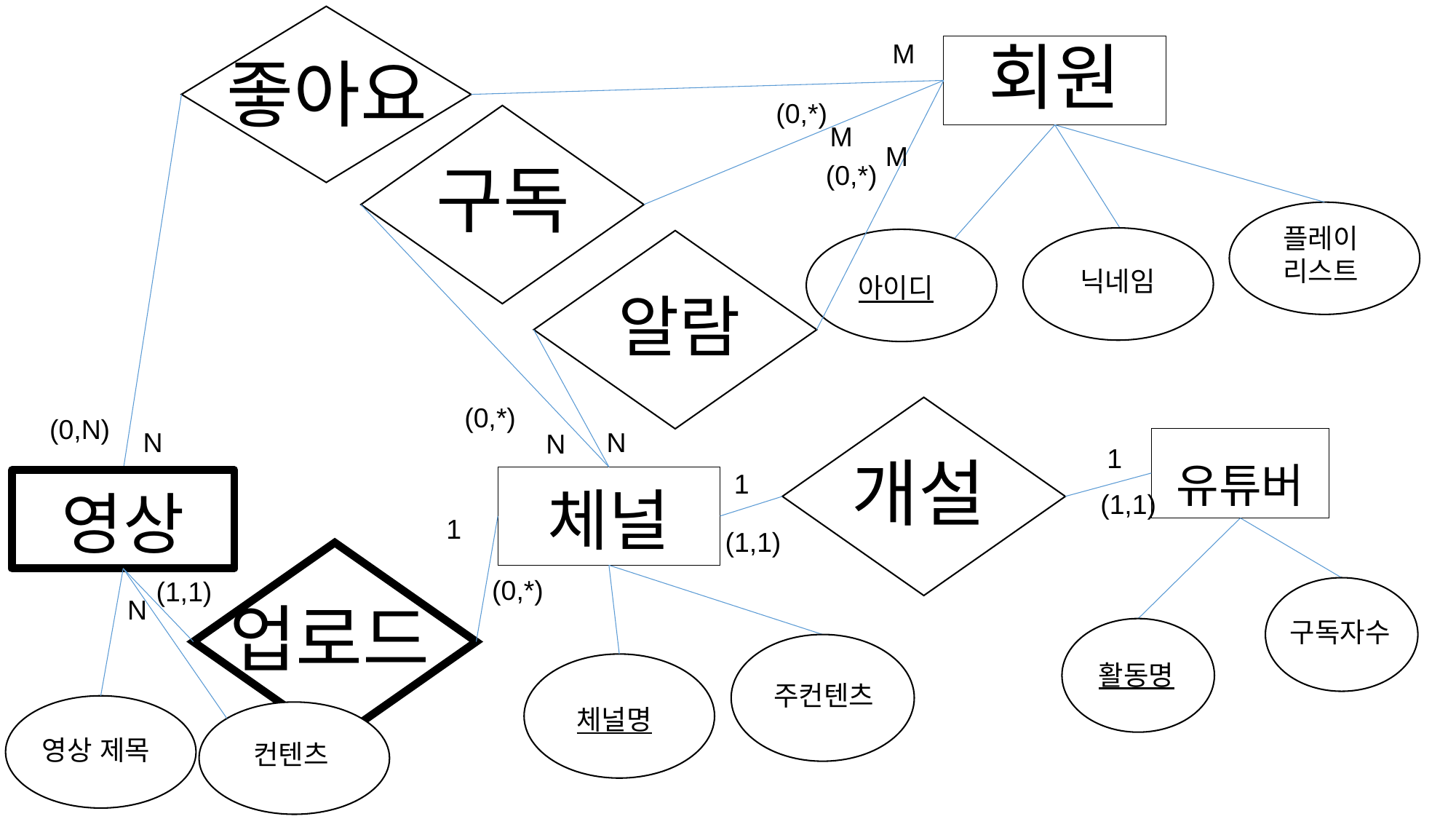

웹
좋아요
M
회원

닉네임

아이디

(0,*)
웹
구독
M
M
(0,*)

플레이리스트

알람
(0,*)
툰
개설
(0,N)
N
N
N
유튜버

구독자수

활동명

주컨텐츠

1
1
# 체널
영상
(1,1)
1
(1,1)
툰
업로드
(0,*)
(1,1)
N

체널명

영상 제목

컨텐츠